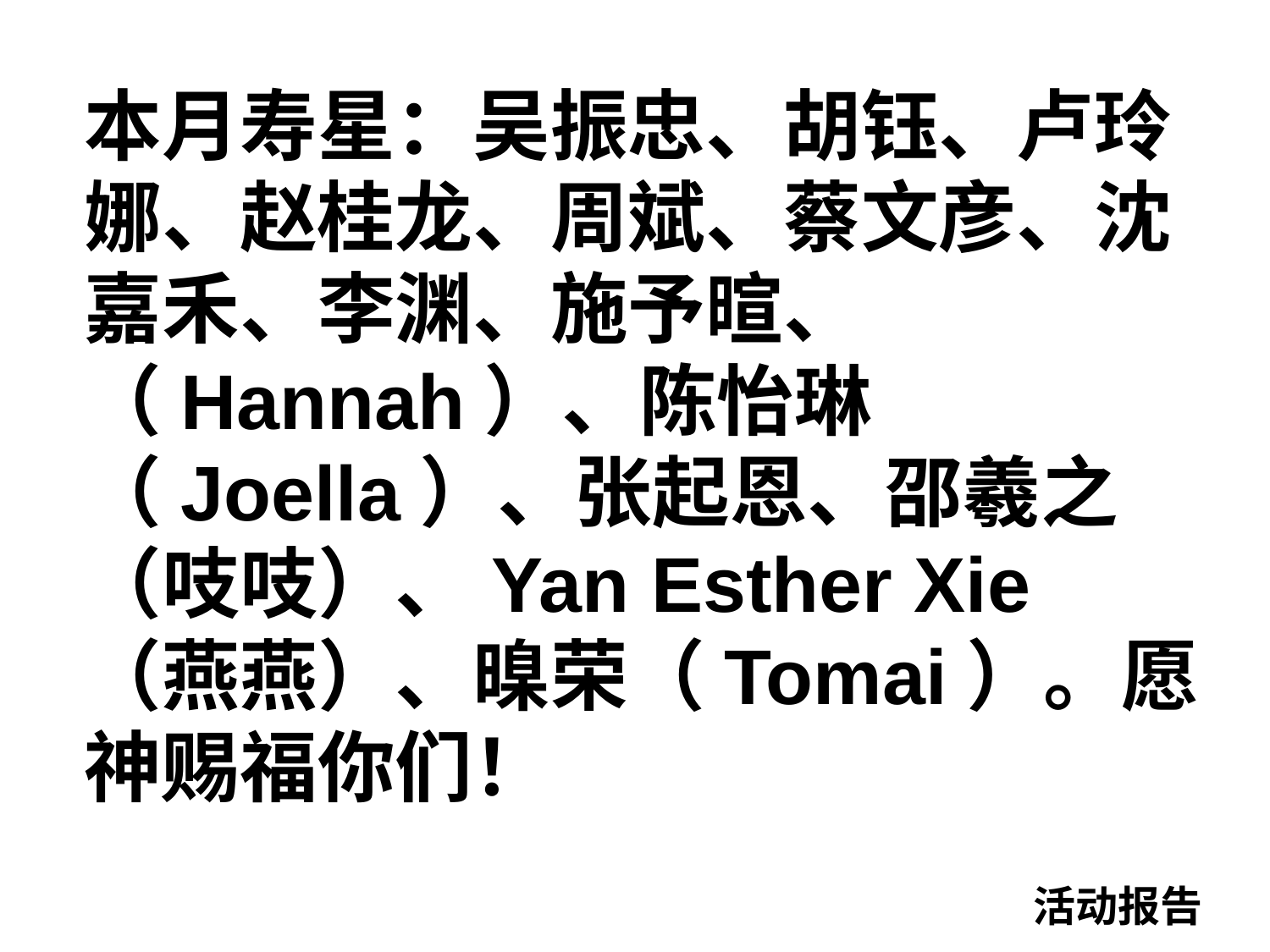

本月寿星：吴振忠、胡钰、卢玲娜、赵桂龙、周斌、蔡文彦、沈嘉禾、李渊、施予暄、（Hannah）、陈怡琳（Joella）、张起恩、邵羲之（吱吱）、Yan Esther Xie（燕燕）、暞荣（Tomai）。愿神赐福你们！
活动报告